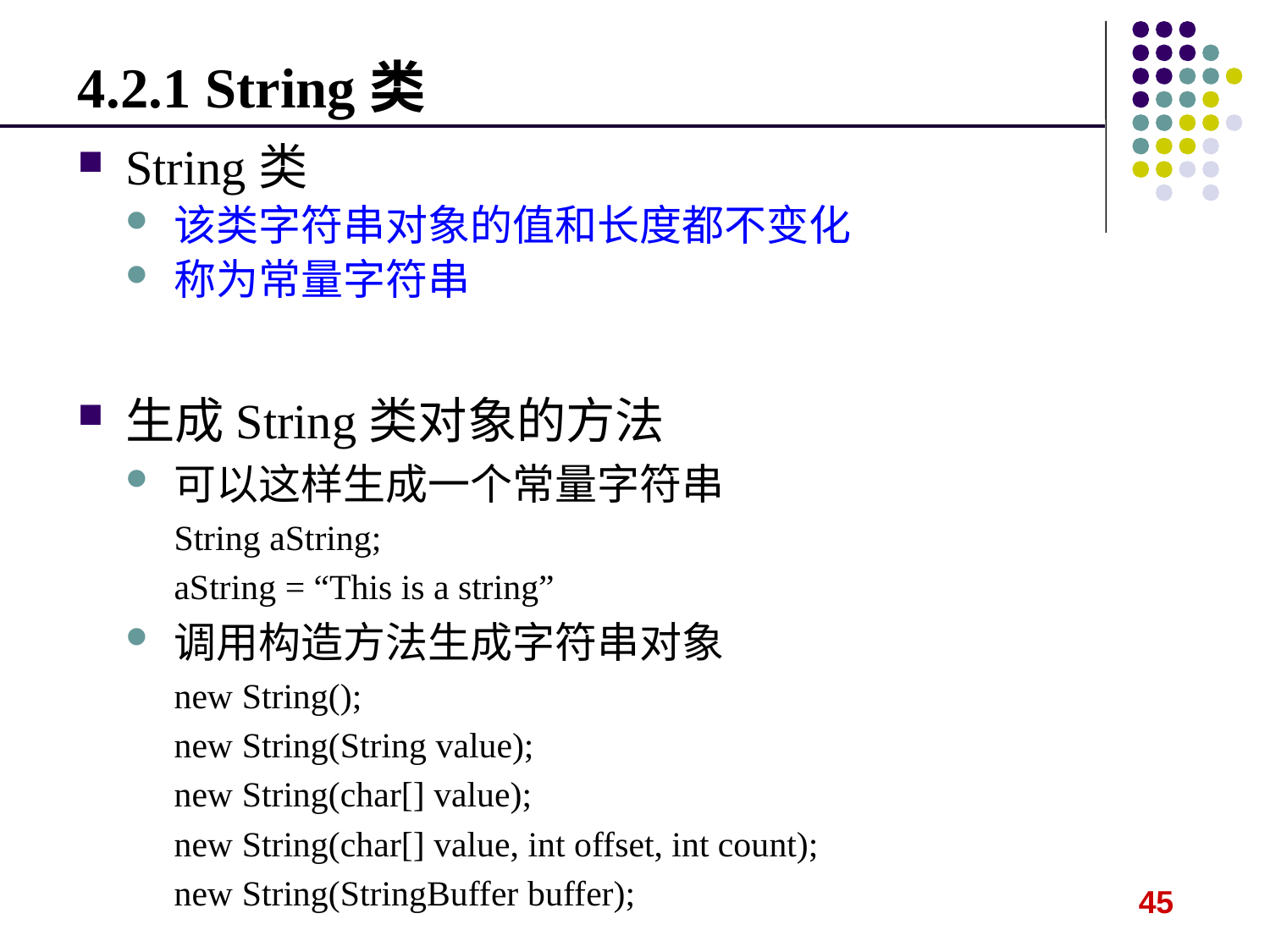

# 4.2.1 String类
String类
该类字符串对象的值和长度都不变化
称为常量字符串

生成String类对象的方法
可以这样生成一个常量字符串
String aString;
aString = “This is a string”
调用构造方法生成字符串对象
new String();
new String(String value);
new String(char[] value);
new String(char[] value, int offset, int count);
new String(StringBuffer buffer);